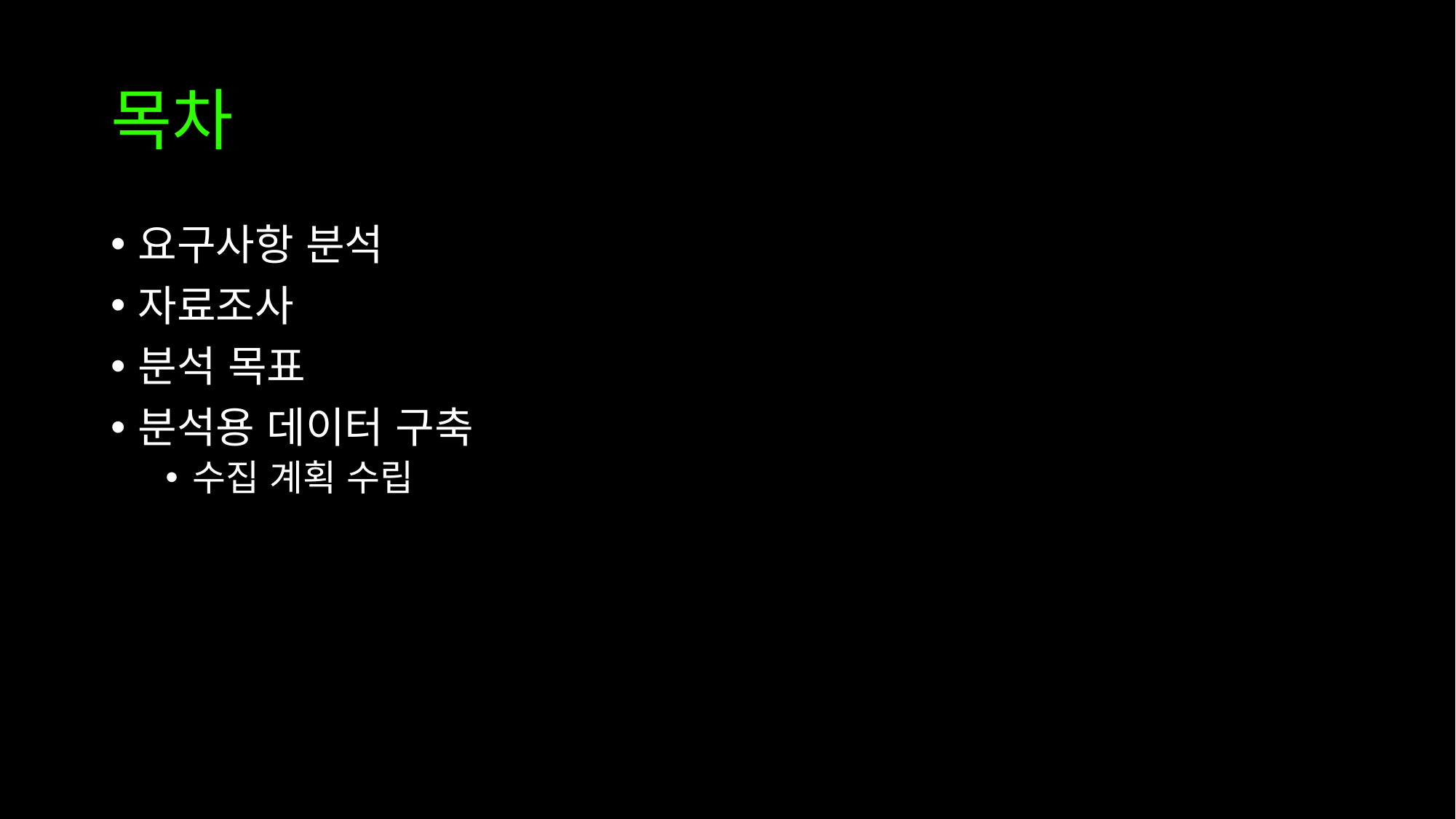

# 목차
요구사항 분석
자료조사
분석 목표
분석용 데이터 구축
수집 계획 수립